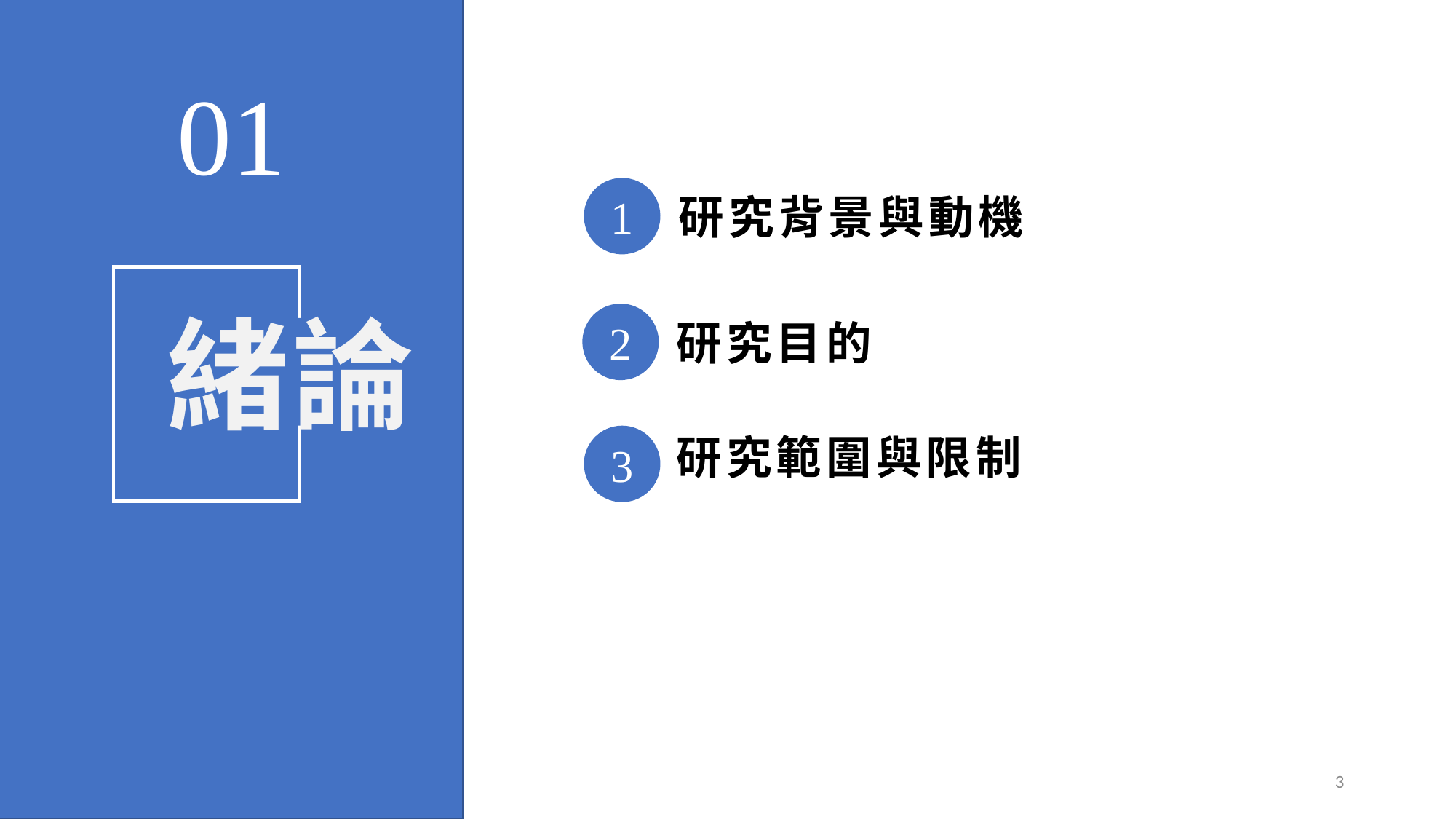

01
1
研究背景與動機

2
研究目的
緒論
3
研究範圍與限制
3